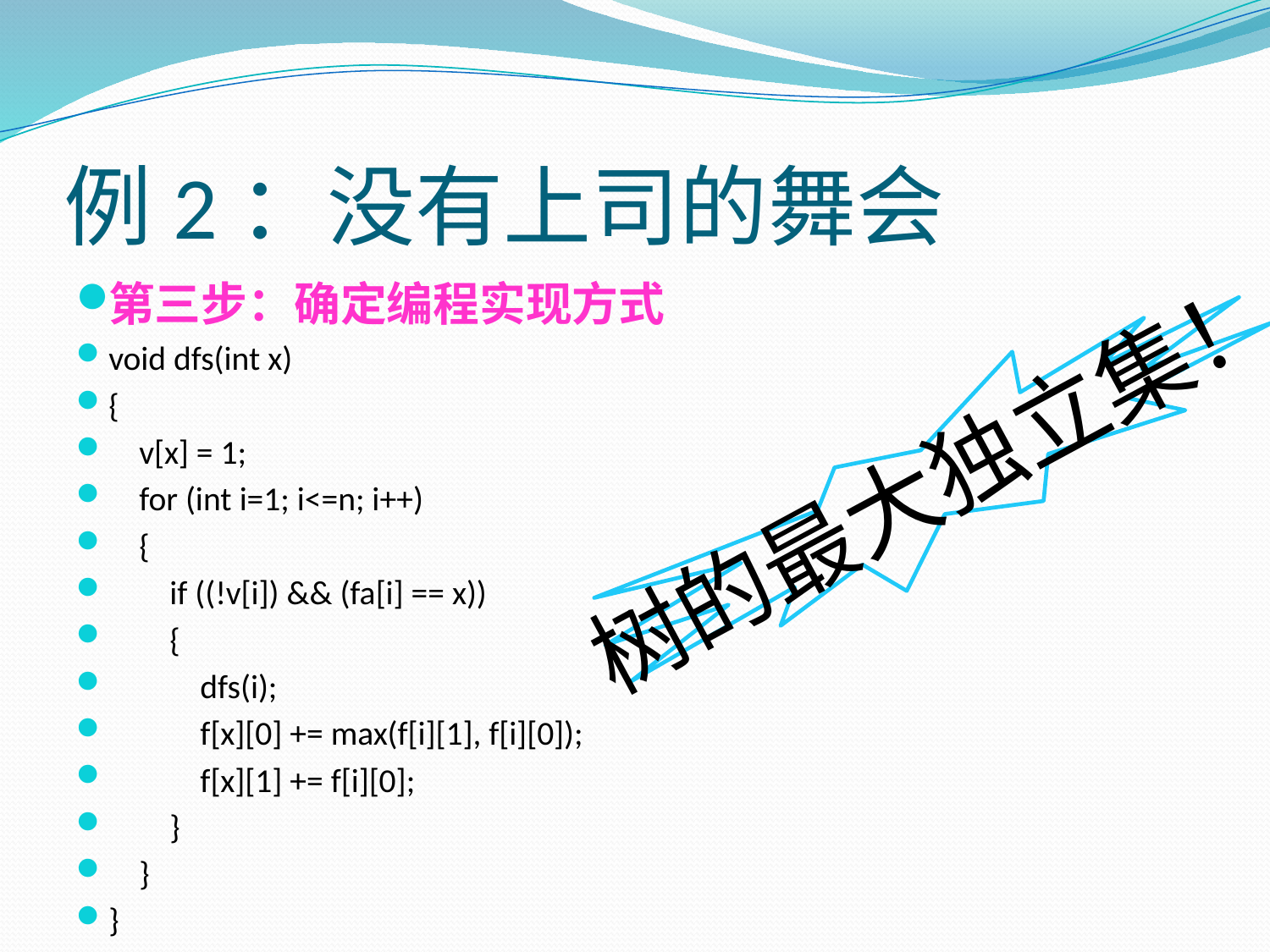

# 例2：没有上司的舞会
第三步：确定编程实现方式
void dfs(int x)
{
    v[x] = 1;
    for (int i=1; i<=n; i++)
    {
        if ((!v[i]) && (fa[i] == x))
        {
            dfs(i);
            f[x][0] += max(f[i][1], f[i][0]);
            f[x][1] += f[i][0];
        }
    }
}
树的最大独立集！